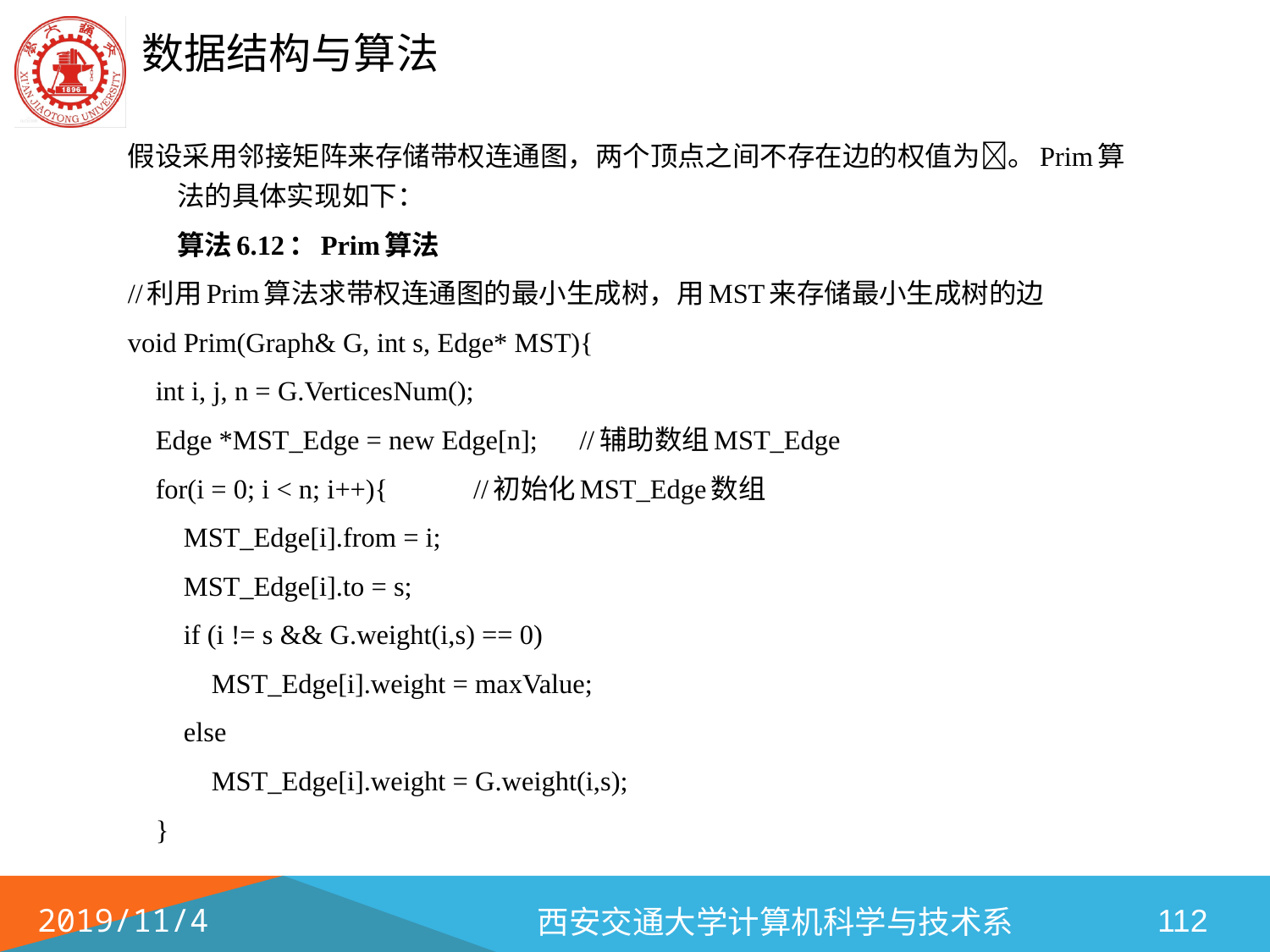

假设采用邻接矩阵来存储带权连通图，两个顶点之间不存在边的权值为∞。Prim算法的具体实现如下：
	算法6.12：Prim算法
//利用Prim算法求带权连通图的最小生成树，用MST来存储最小生成树的边
void Prim(Graph& G, int s, Edge* MST){
    int i, j, n = G.VerticesNum();
    Edge *MST_Edge = new Edge[n];      //辅助数组MST_Edge
    for(i = 0; i < n; i++){  	       //初始化MST_Edge数组
        MST_Edge[i].from = i;
        MST_Edge[i].to = s;
        if (i != s && G.weight(i,s) == 0)
            MST_Edge[i].weight = maxValue;
        else
            MST_Edge[i].weight = G.weight(i,s);
    }